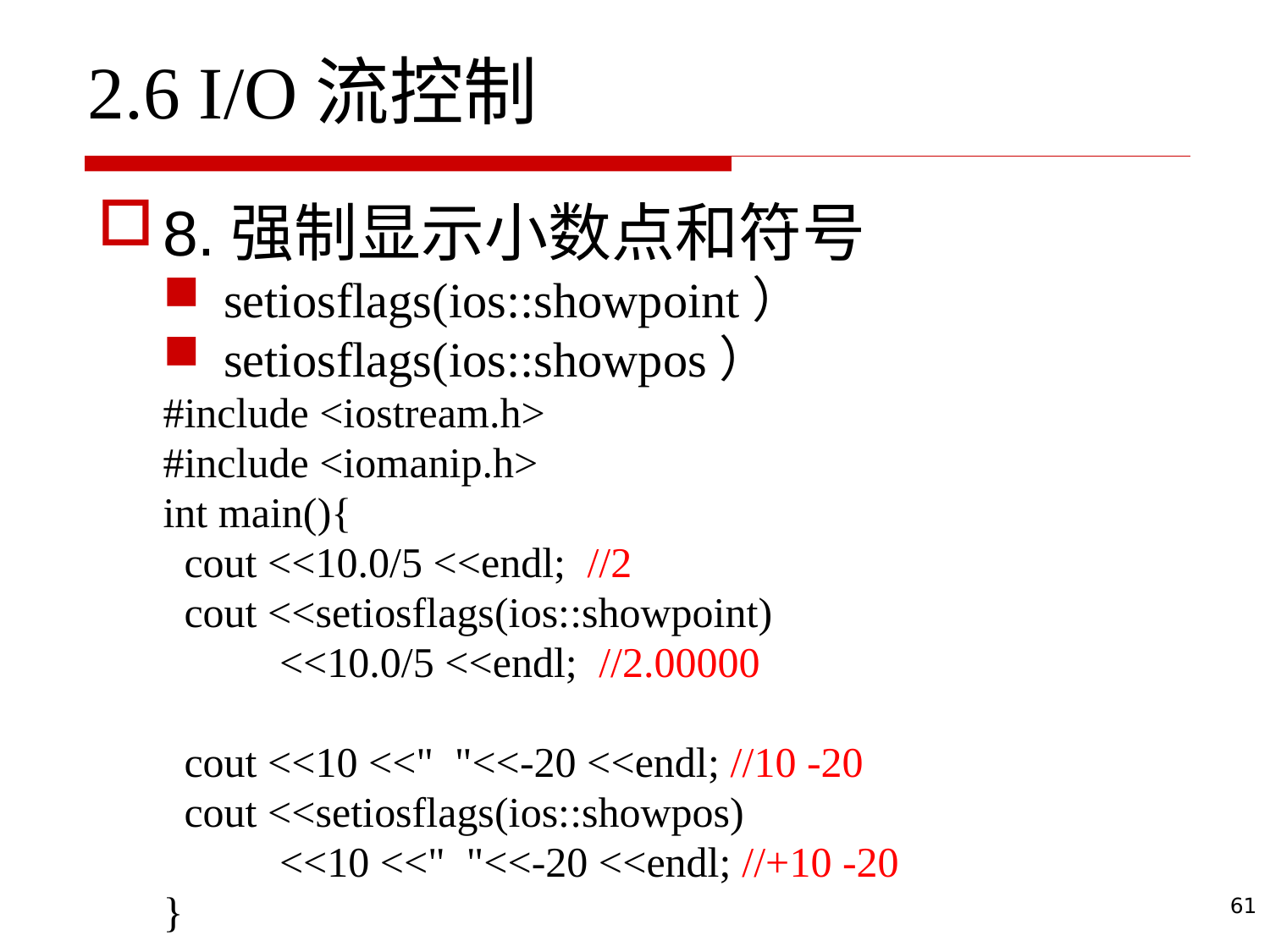

# 2.6 I/O流控制
8.强制显示小数点和符号
setiosflags(ios::showpoint）
setiosflags(ios::showpos）
#include <iostream.h>
#include <iomanip.h>
int main(){
  cout <<10.0/5 <<endl;  //2
  cout <<setiosflags(ios::showpoint)
           <<10.0/5 <<endl;  //2.00000

  cout <<10 <<"  "<<-20 <<endl; //10 -20
  cout <<setiosflags(ios::showpos)
           <<10 <<"  "<<-20 <<endl; //+10 -20
}
61